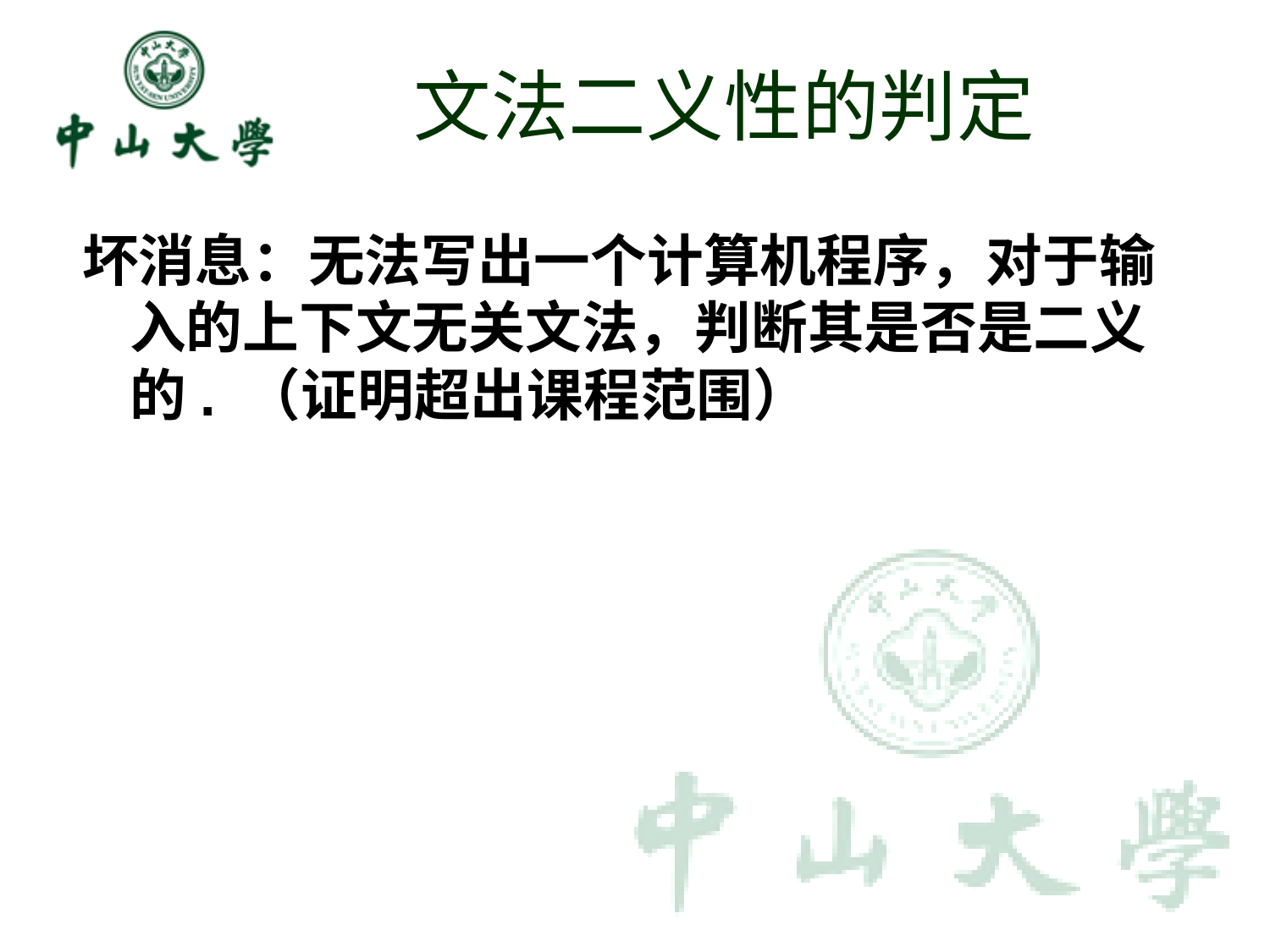

# 文法二义性的判定
坏消息：无法写出一个计算机程序，对于输入的上下文无关文法，判断其是否是二义的. （证明超出课程范围）